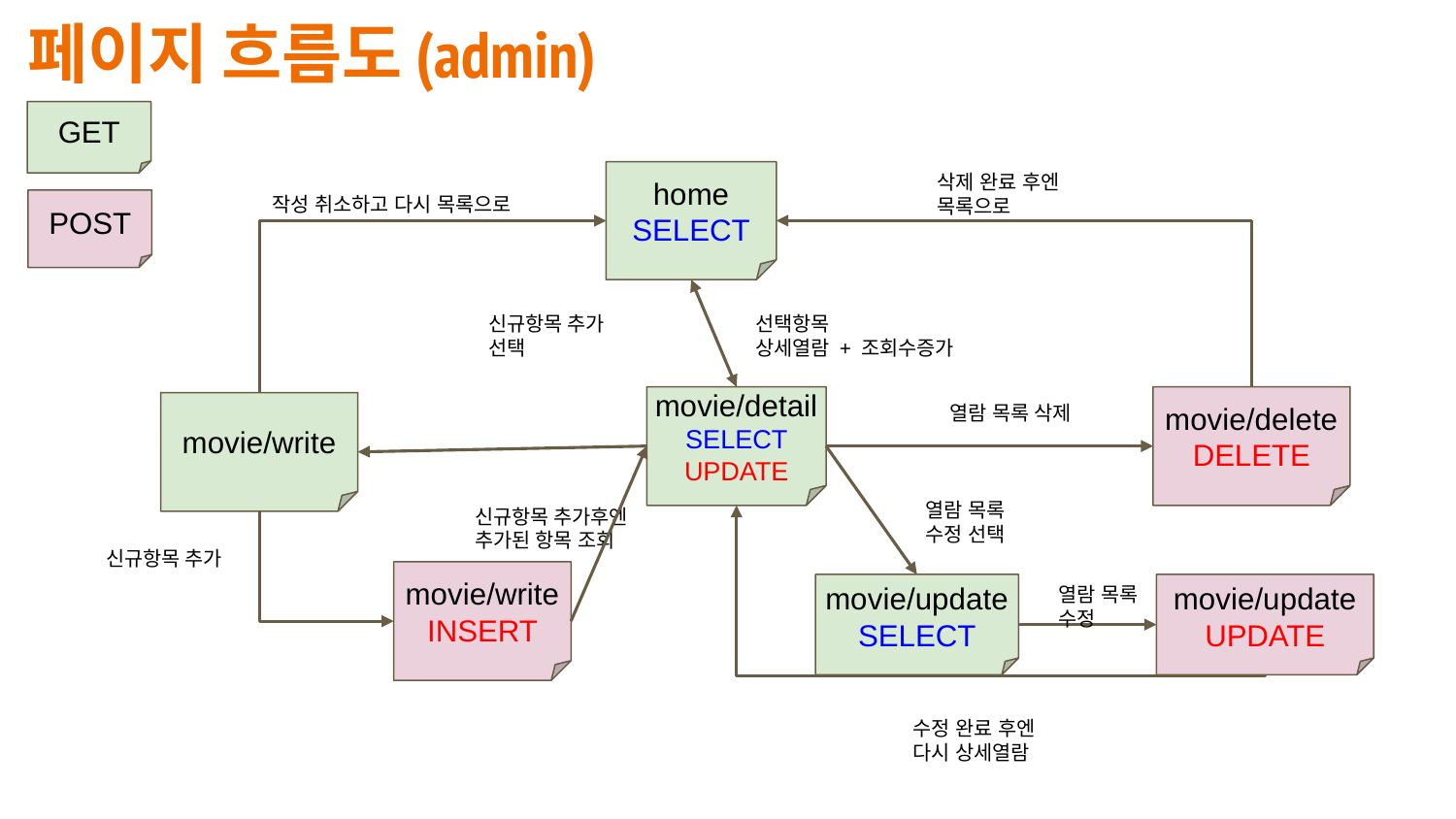

페이지 흐름도(admin)
GET
home
SELECT
삭제 완료 후엔 목록으로
작성 취소하고 다시 목록으로
POST
신규항목 추가
선택
선택항목
상세열람 + 조회수증가
movie/detail
SELECT
UPDATE
movie/delete
DELETE
열람 목록 삭제
movie/write
열람 목록
수정 선택
신규항목 추가후엔
추가된 항목 조회
신규항목 추가
movie/write
INSERT
movie/update
SELECT
movie/update
UPDATE
열람 목록
수정
수정 완료 후엔
다시 상세열람